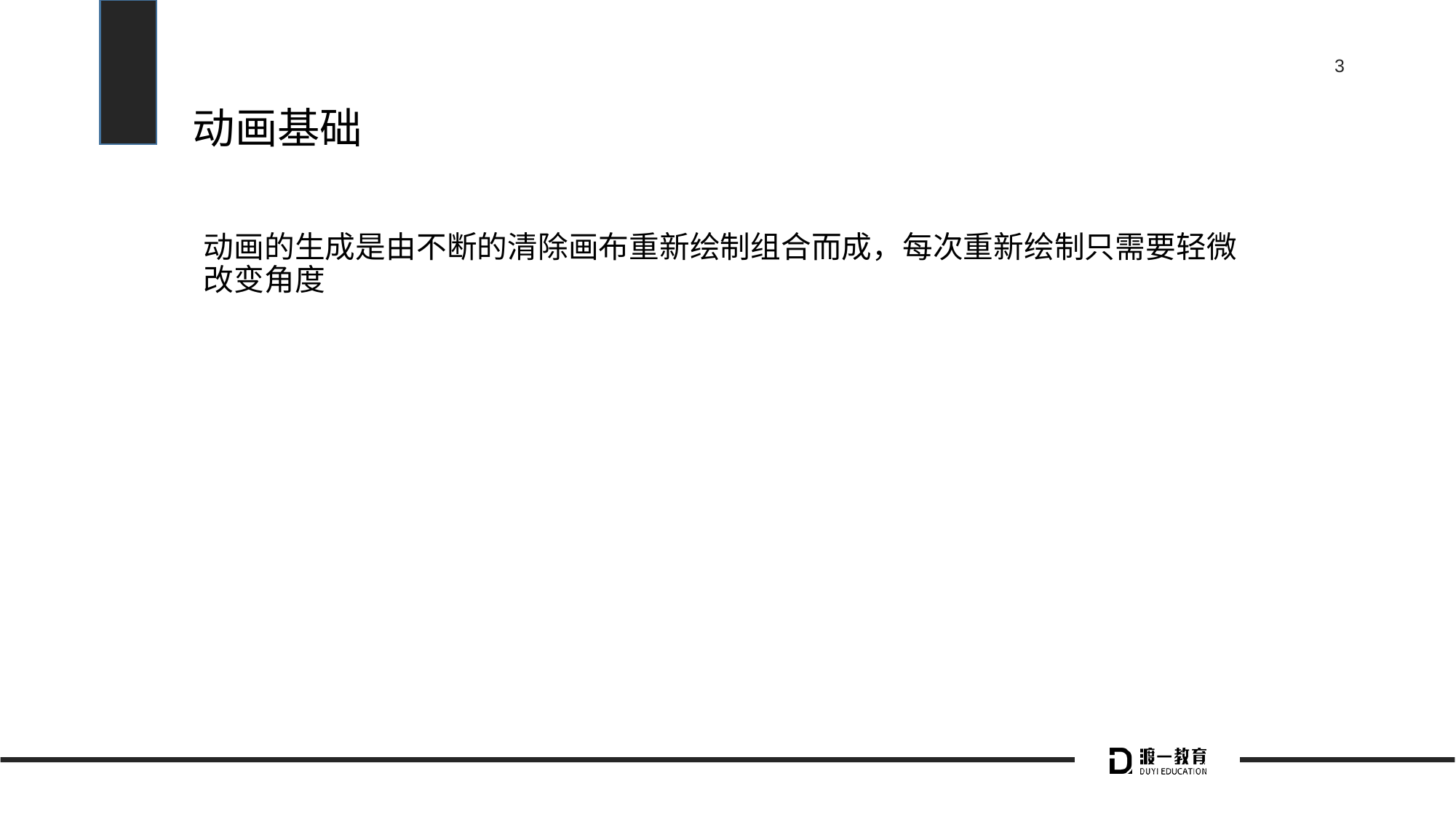

# 动画基础
动画的生成是由不断的清除画布重新绘制组合而成，每次重新绘制只需要轻微改变角度